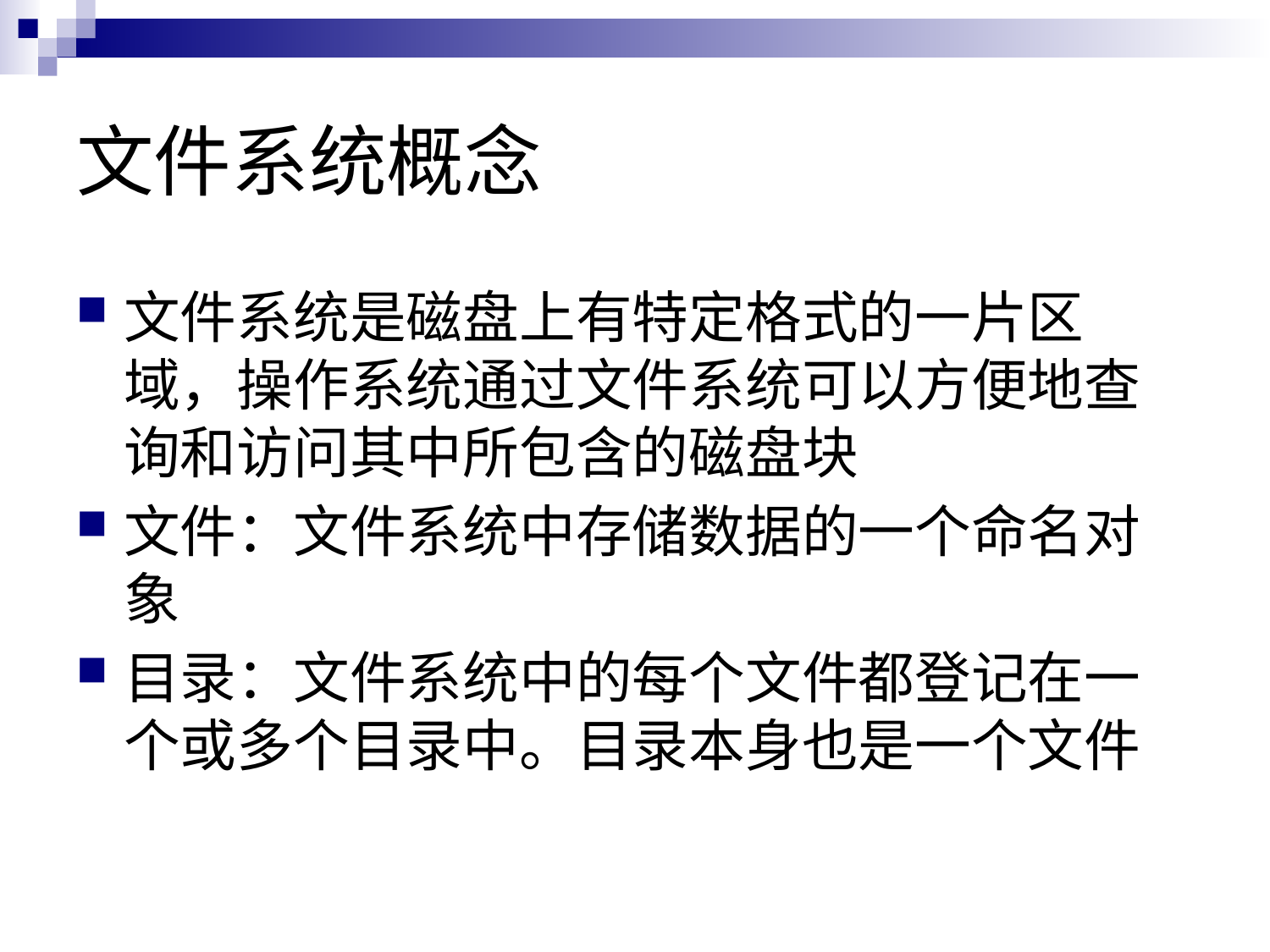

# 文件系统概念
文件系统是磁盘上有特定格式的一片区域，操作系统通过文件系统可以方便地查询和访问其中所包含的磁盘块
文件：文件系统中存储数据的一个命名对象
目录：文件系统中的每个文件都登记在一个或多个目录中。目录本身也是一个文件